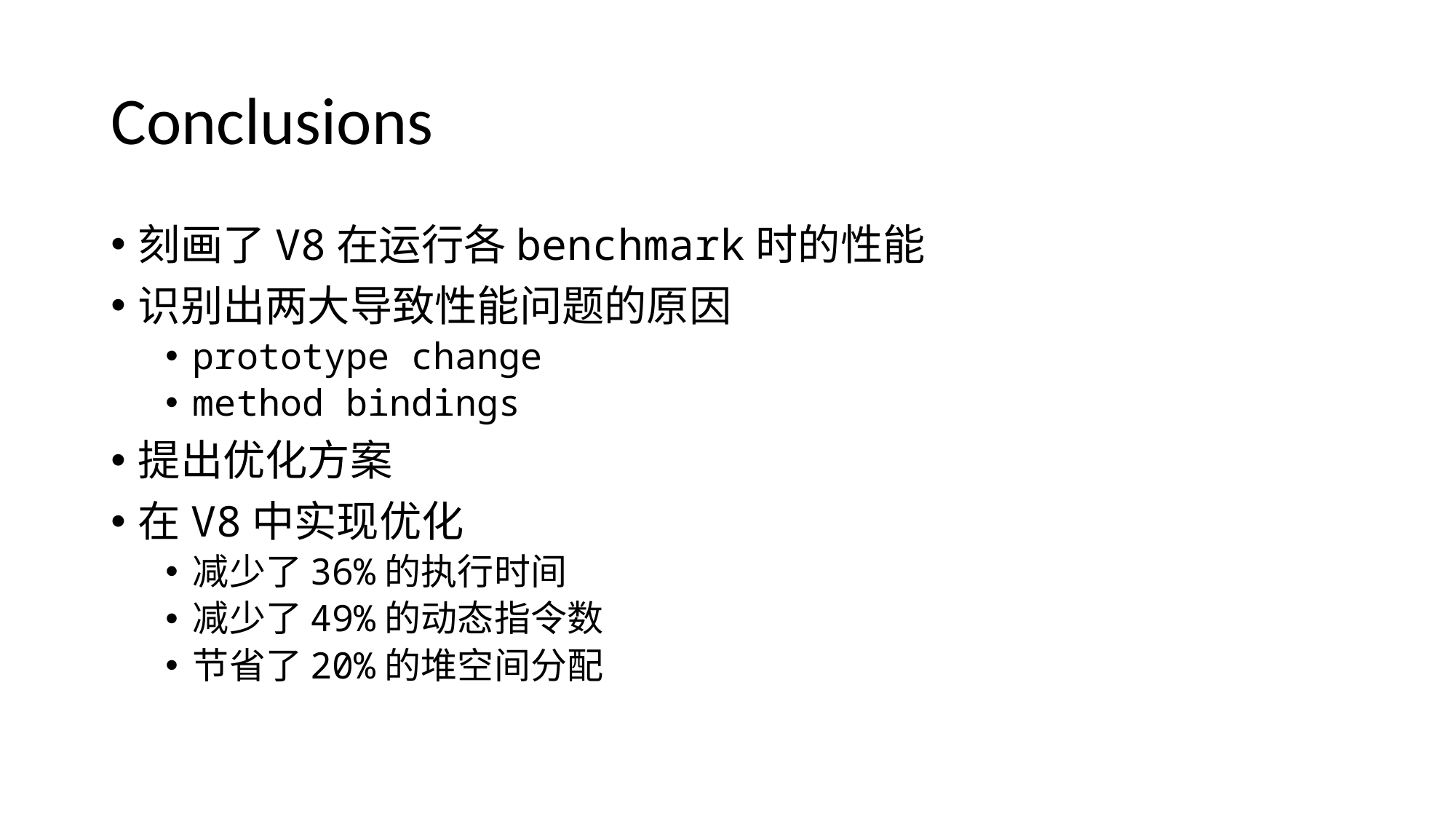

# Conclusions
刻画了V8在运行各benchmark时的性能
识别出两大导致性能问题的原因
prototype change
method bindings
提出优化方案
在V8中实现优化
减少了36%的执行时间
减少了49%的动态指令数
节省了20%的堆空间分配